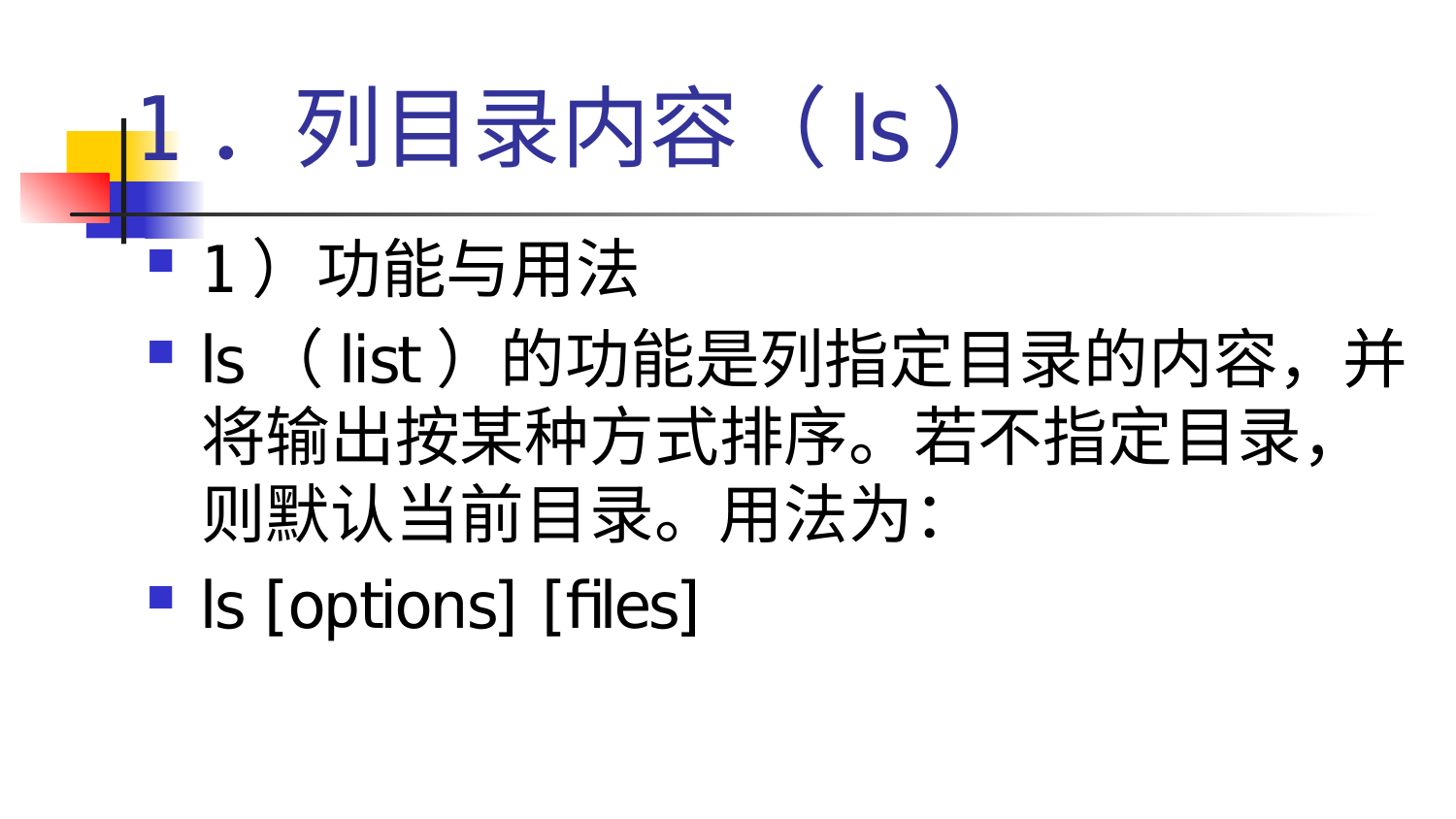

# 1．列目录内容（ls）
1）功能与用法
ls（list）的功能是列指定目录的内容，并将输出按某种方式排序。若不指定目录，则默认当前目录。用法为：
ls [options] [files]